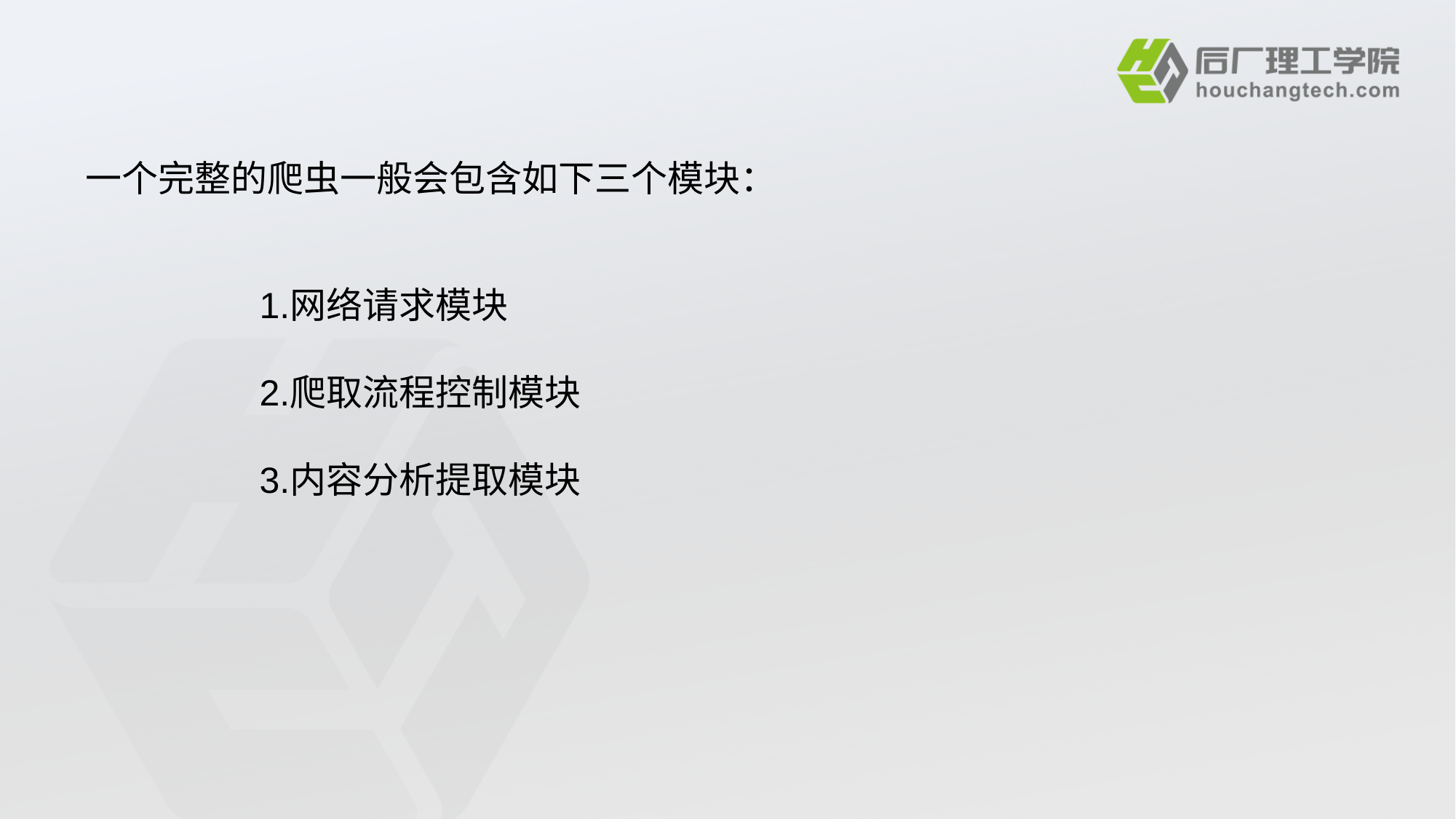

一个完整的爬虫一般会包含如下三个模块：
网络请求模块

爬取流程控制模块

内容分析提取模块